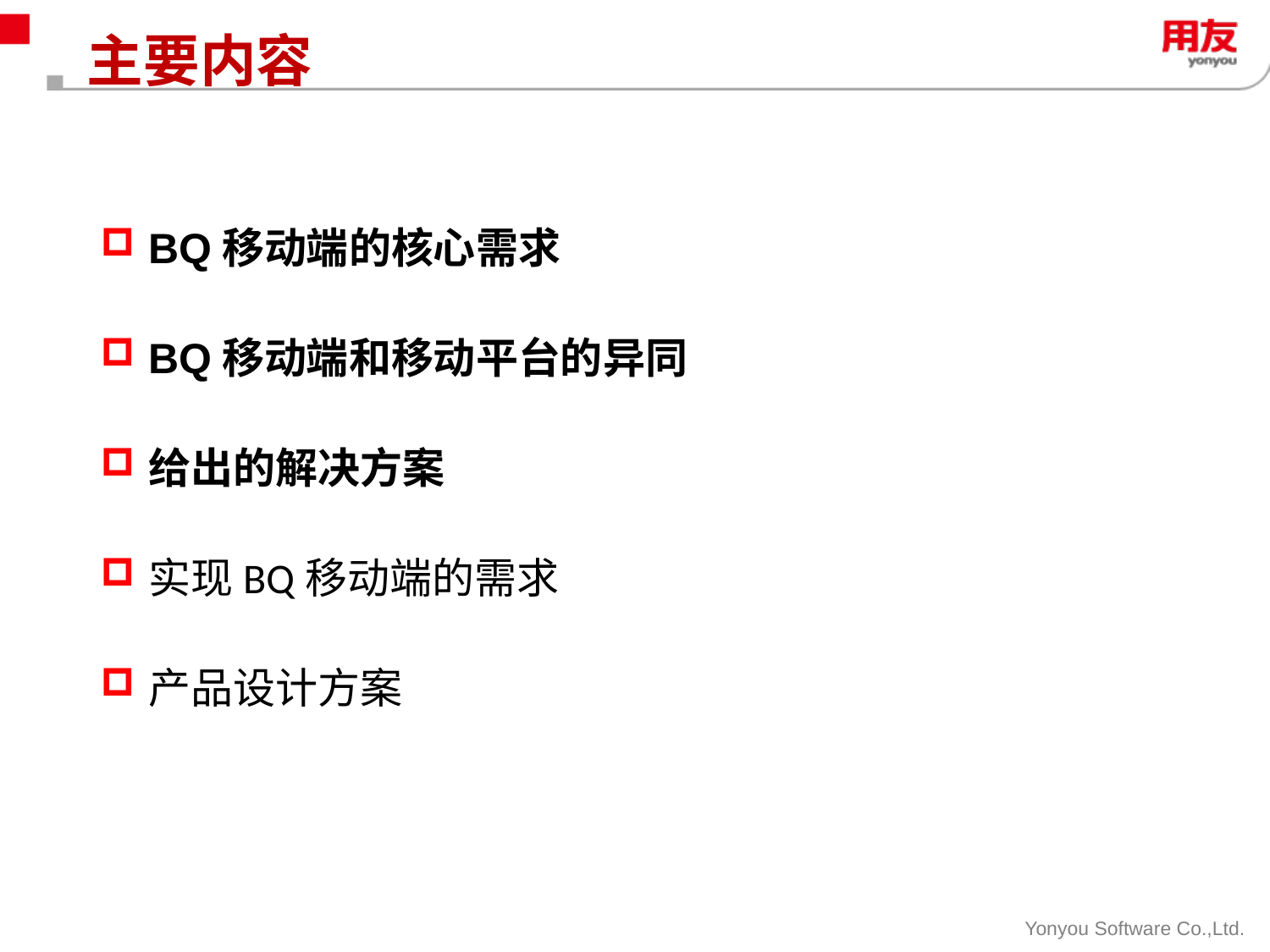

# 主要内容
BQ移动端的核心需求
BQ移动端和移动平台的异同
给出的解决方案
实现BQ移动端的需求
产品设计方案